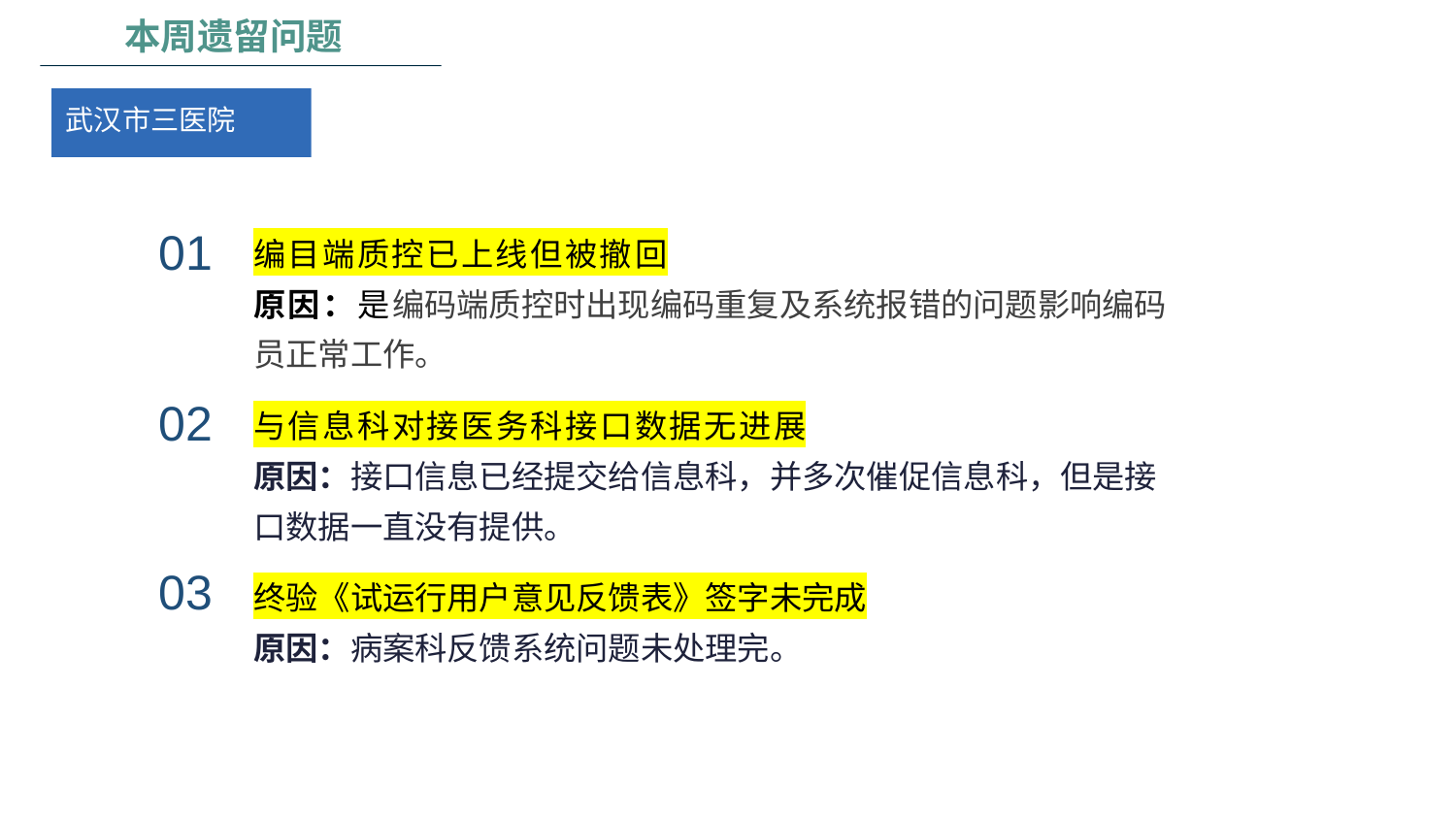

本周遗留问题

武汉市三医院
01
编目端质控已上线但被撤回
原因：是编码端质控时出现编码重复及系统报错的问题影响编码员正常工作。
02
与信息科对接医务科接口数据无进展
原因：接口信息已经提交给信息科，并多次催促信息科，但是接口数据一直没有提供。
03
终验《试运行用户意见反馈表》签字未完成
原因：病案科反馈系统问题未处理完。